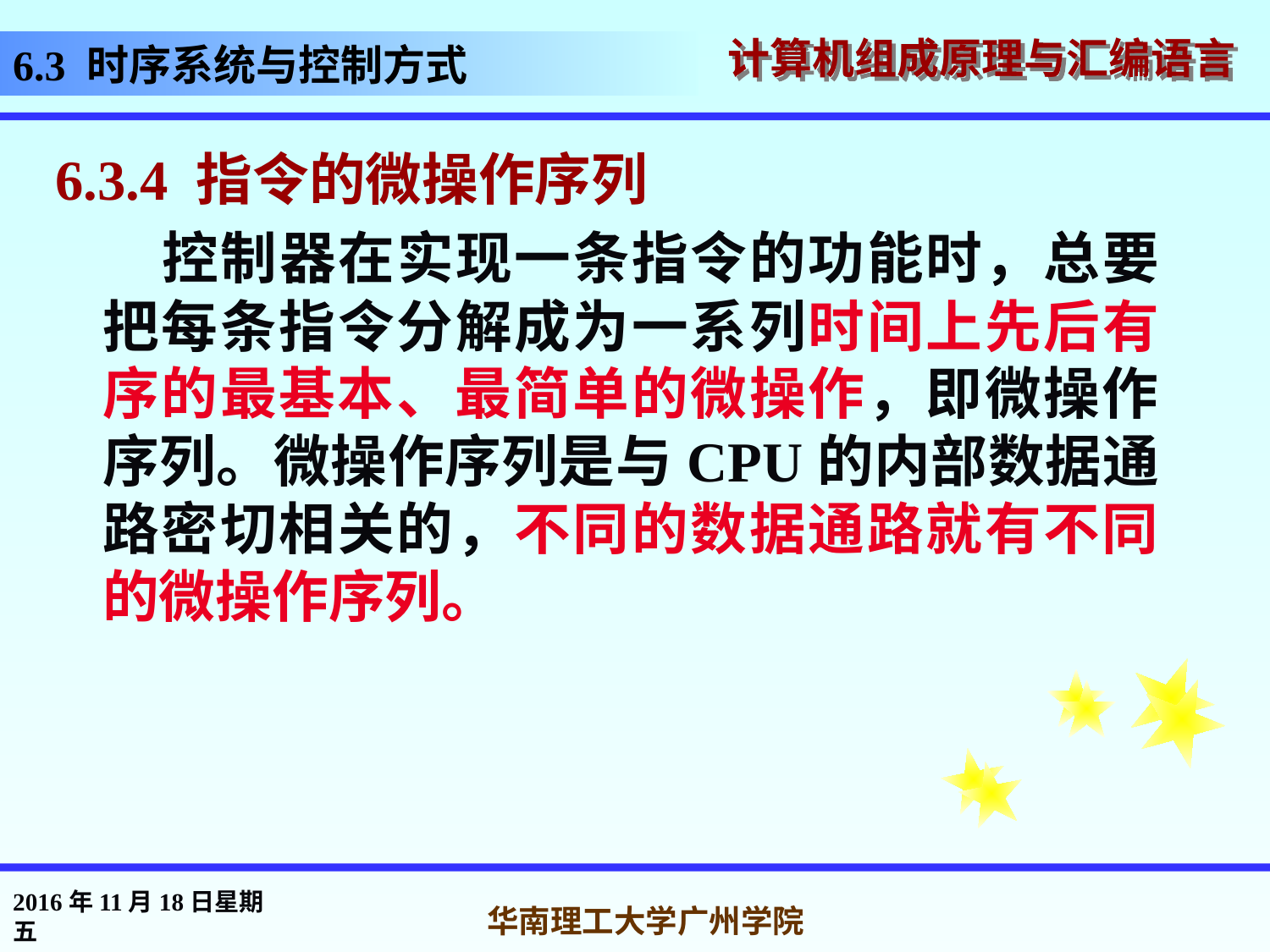

# 6.3 时序系统与控制方式
6.3.4 指令的微操作序列
      控制器在实现一条指令的功能时，总要把每条指令分解成为一系列时间上先后有序的最基本、最简单的微操作，即微操作序列。微操作序列是与CPU的内部数据通路密切相关的，不同的数据通路就有不同的微操作序列。
2016年11月18日星期五
华南理工大学广州学院